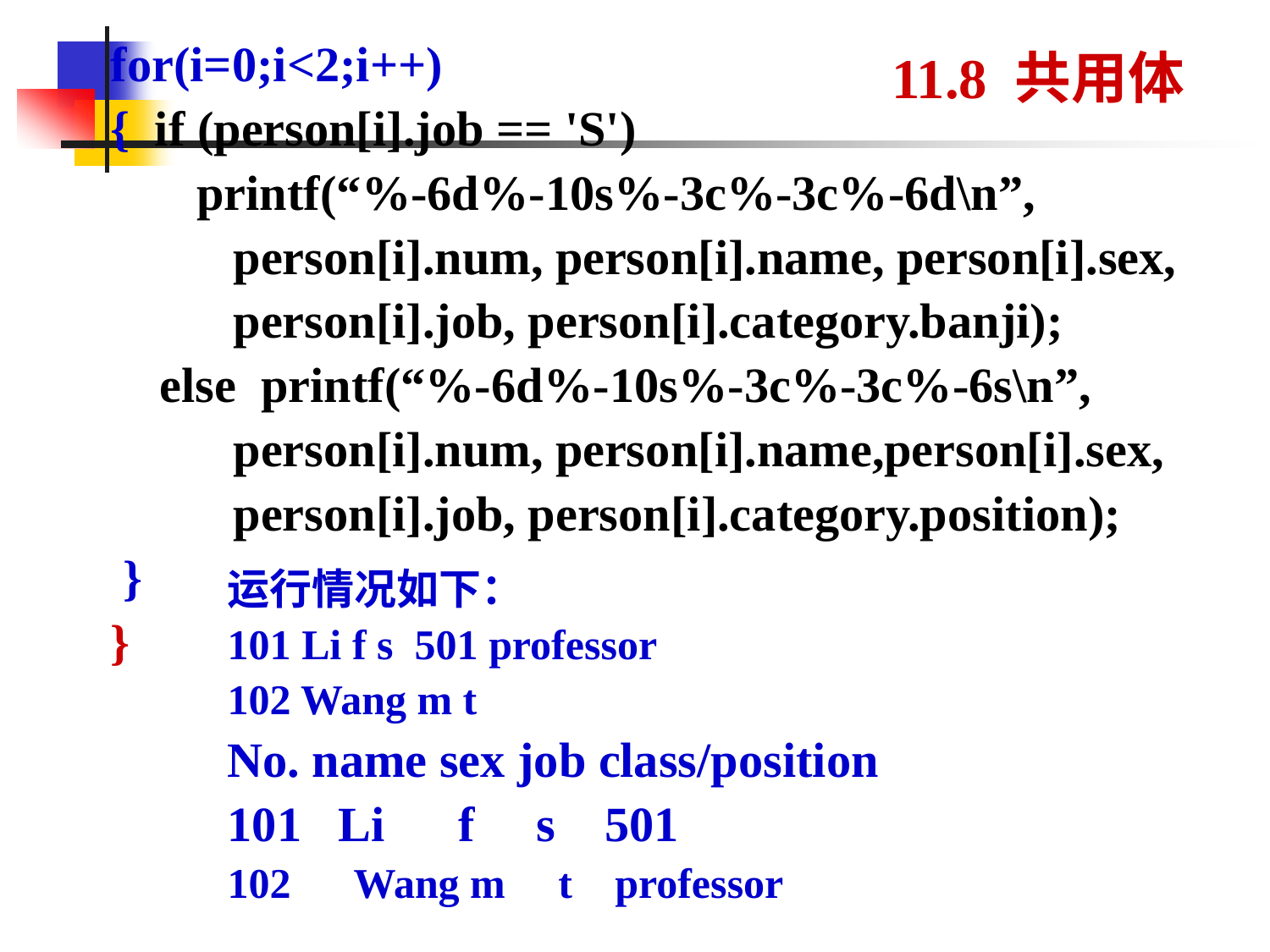

for(i=0;i<2;i++)
{  if (person[i].job == 'S')
       printf(“%-6d%-10s%-3c%-3c%-6d\n”,
          person[i].num, person[i].name, person[i].sex,
          person[i].job, person[i].category.banji);
    else  printf(“%-6d%-10s%-3c%-3c%-6s\n”,
          person[i].num, person[i].name,person[i].sex,
          person[i].job, person[i].category.position);
 }
}
 11.8 共用体
运行情况如下：
 Li f s  501 professor
102 Wang m t
No. name sex job class/position
101   Li      f     s    501
102　Wang m     t    professor